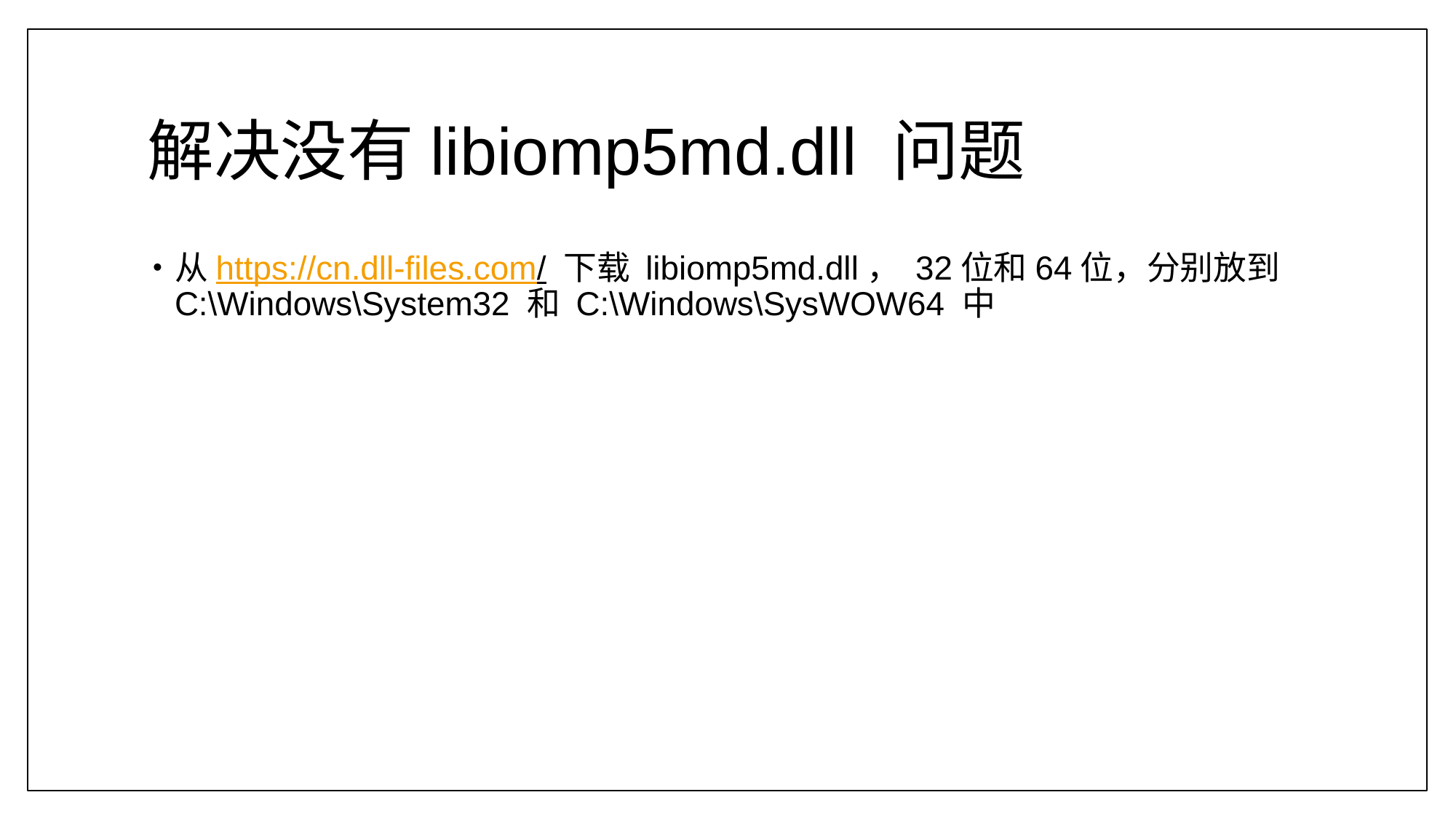

# 解决没有libiomp5md.dll 问题
从https://cn.dll-files.com/ 下载 libiomp5md.dll， 32位和64位，分别放到C:\Windows\System32 和 C:\Windows\SysWOW64 中